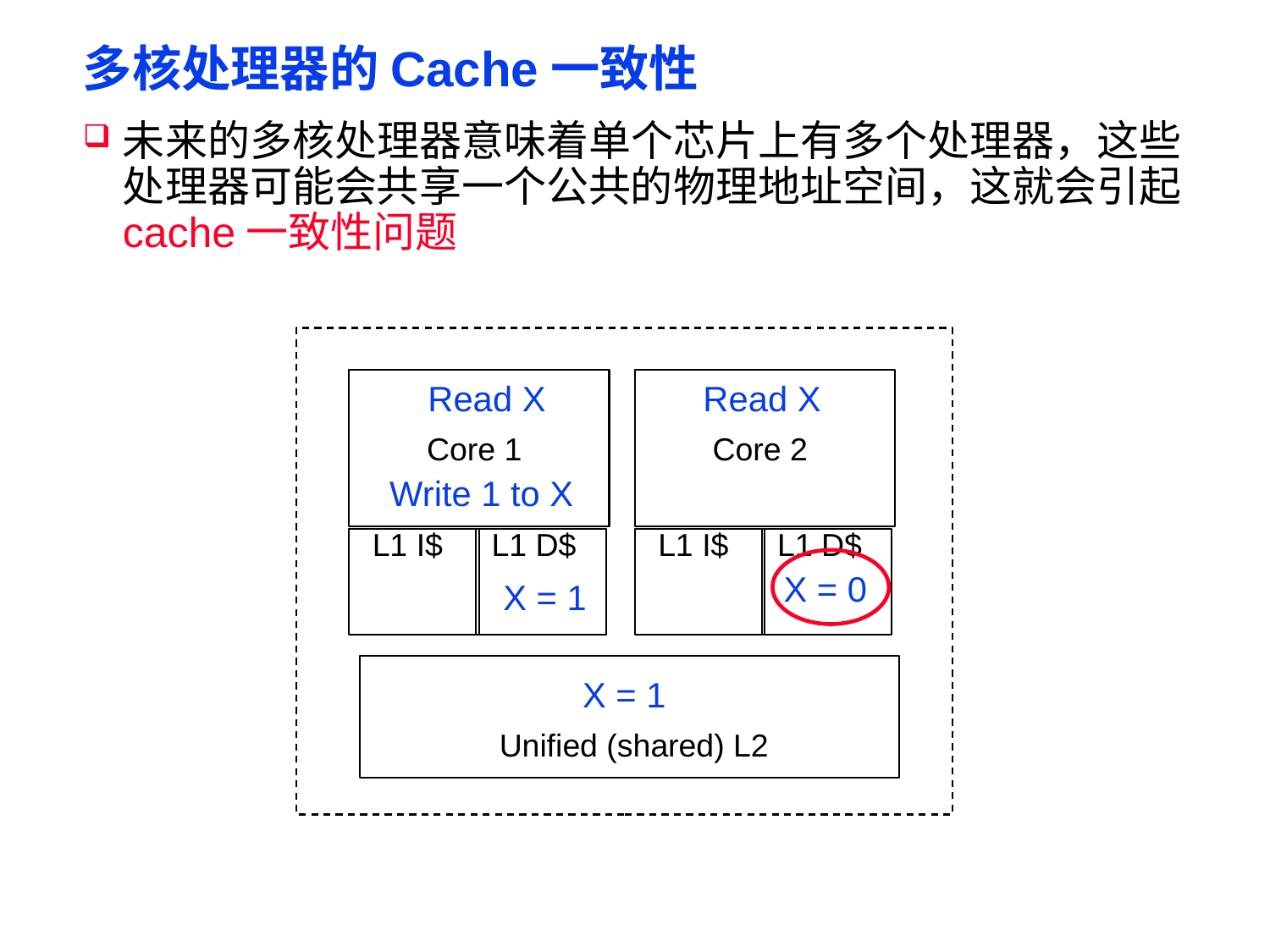

# 多核处理器的Cache一致性
未来的多核处理器意味着单个芯片上有多个处理器，这些处理器可能会共享一个公共的物理地址空间，这就会引起cache一致性问题

Read X

Read X
Core 1
Core 2
Write 1 to X
L1 I$
L1 D$
L1 I$
L1 D$

X = 0
X = 0
X = 1

X = 1
X = 0
Unified (shared) L2